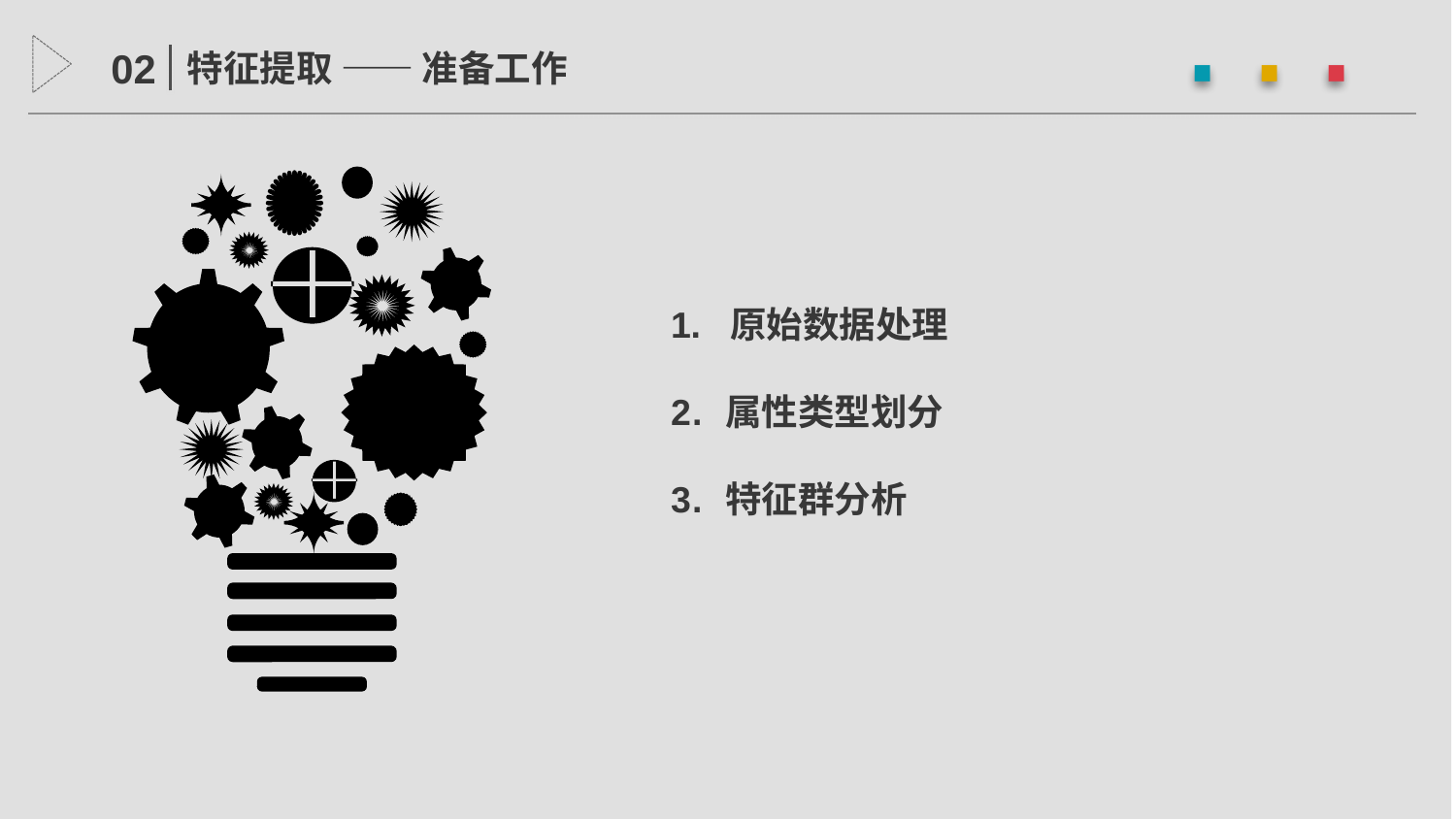

· · ·
02
特征提取 —— 准备工作

1.  原始数据处理

属性类型划分

特征群分析